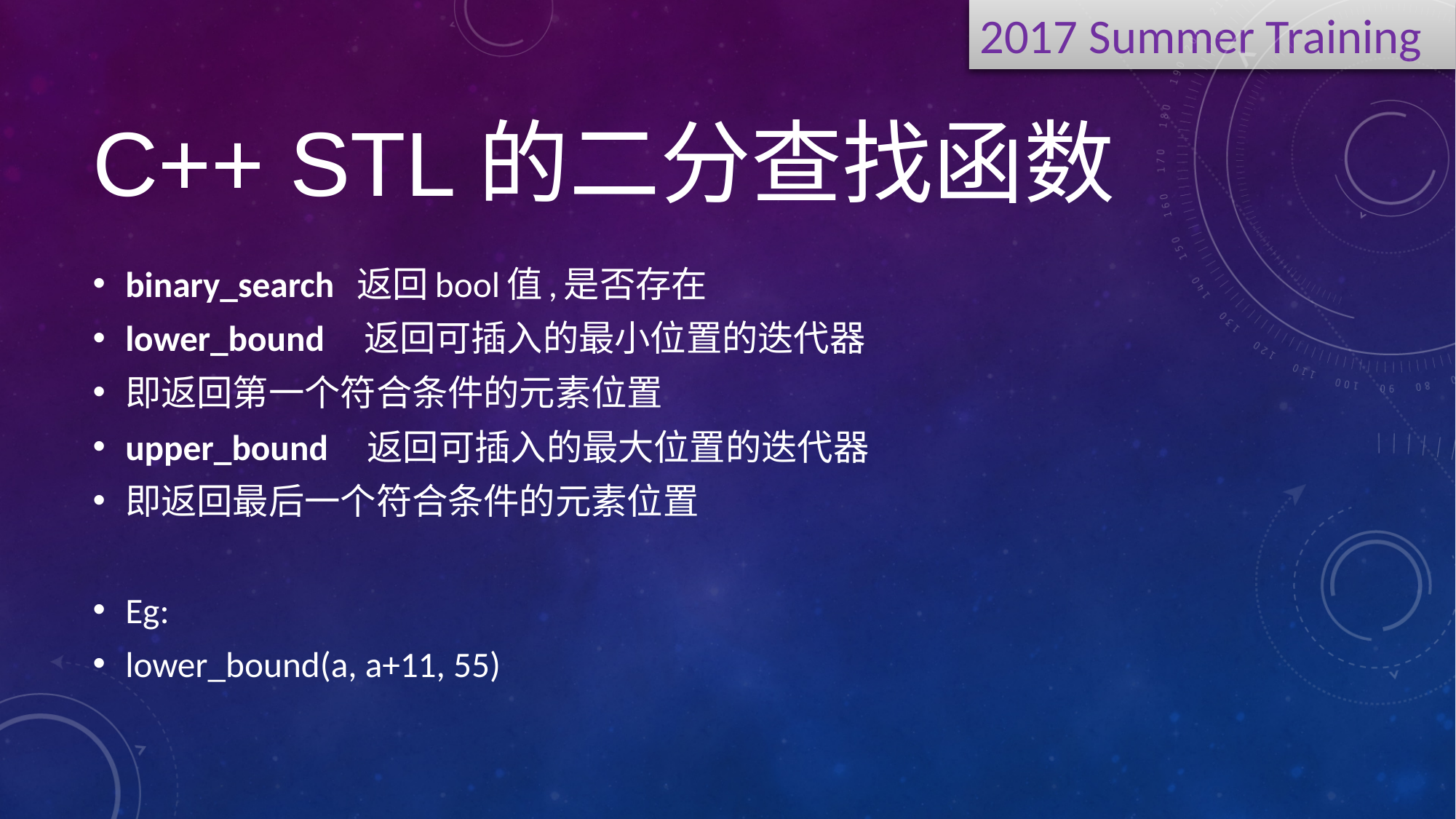

# C++ STL的二分查找函数
binary_search  返回bool值,是否存在
lower_bound    返回可插入的最小位置的迭代器
即返回第一个符合条件的元素位置
upper_bound    返回可插入的最大位置的迭代器
即返回最后一个符合条件的元素位置

Eg:
lower_bound(a, a+11, 55)